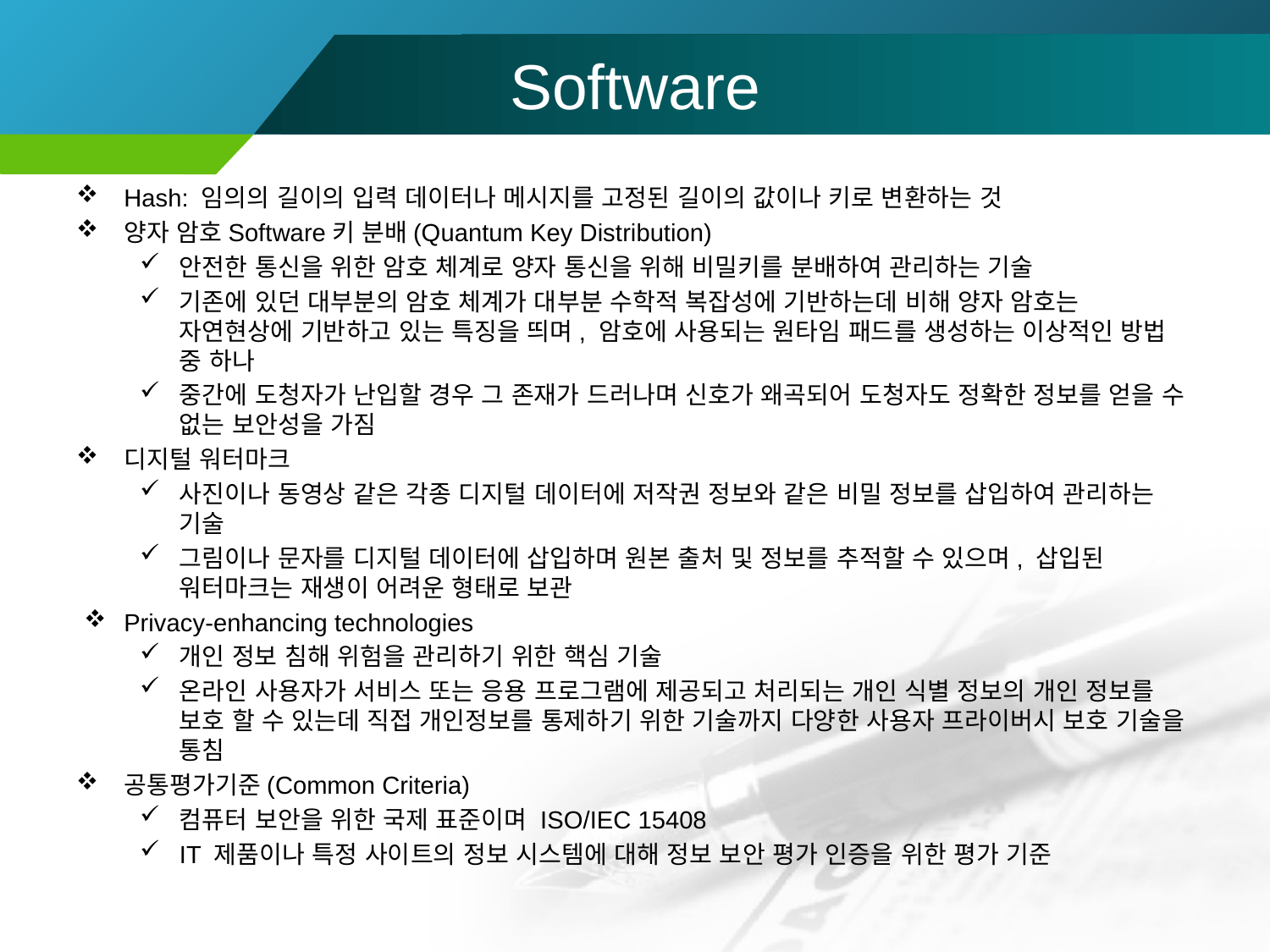

# Software
Hash: 임의의 길이의 입력 데이터나 메시지를 고정된 길이의 값이나 키로 변환하는 것
양자 암호Software키 분배(Quantum Key Distribution)
안전한 통신을 위한 암호 체계로 양자 통신을 위해 비밀키를 분배하여 관리하는 기술
기존에 있던 대부분의 암호 체계가 대부분 수학적 복잡성에 기반하는데 비해 양자 암호는 자연현상에 기반하고 있는 특징을 띄며, 암호에 사용되는 원타임 패드를 생성하는 이상적인 방법 중 하나
중간에 도청자가 난입할 경우 그 존재가 드러나며 신호가 왜곡되어 도청자도 정확한 정보를 얻을 수 없는 보안성을 가짐
디지털 워터마크
사진이나 동영상 같은 각종 디지털 데이터에 저작권 정보와 같은 비밀 정보를 삽입하여 관리하는 기술
그림이나 문자를 디지털 데이터에 삽입하며 원본 출처 및 정보를 추적할 수 있으며, 삽입된 워터마크는 재생이 어려운 형태로 보관
Privacy-enhancing technologies
개인 정보 침해 위험을 관리하기 위한 핵심 기술
온라인 사용자가 서비스 또는 응용 프로그램에 제공되고 처리되는 개인 식별 정보의 개인 정보를 보호 할 수 있는데 직접 개인정보를 통제하기 위한 기술까지 다양한 사용자 프라이버시 보호 기술을 통침
공통평가기준(Common Criteria)
컴퓨터 보안을 위한 국제 표준이며 ISO/IEC 15408
IT 제품이나 특정 사이트의 정보 시스템에 대해 정보 보안 평가 인증을 위한 평가 기준